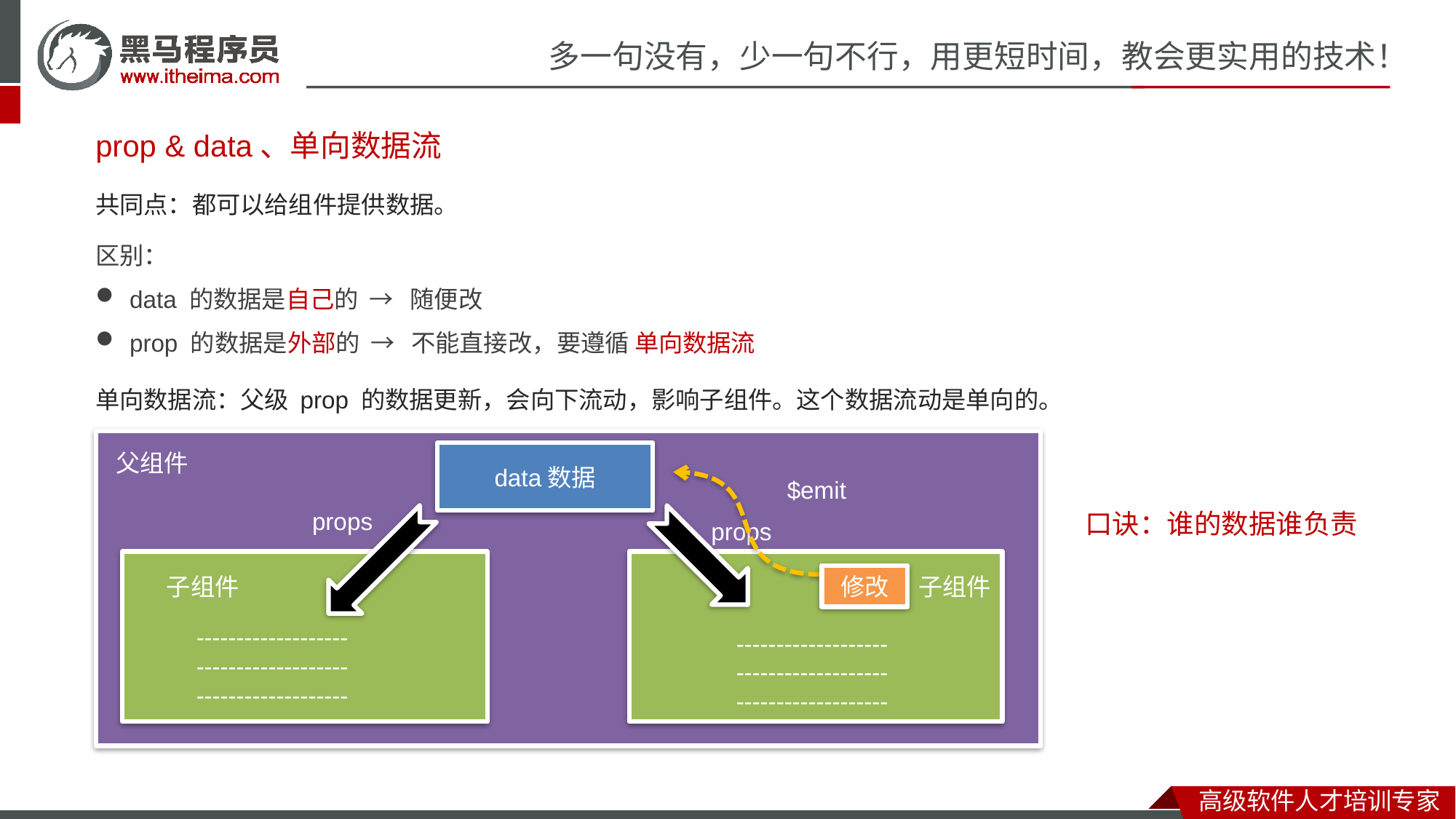

# prop & data、单向数据流
共同点：都可以给组件提供数据。
区别：
data 的数据是自己的  →   随便改
prop 的数据是外部的  →   不能直接改，要遵循 单向数据流
单向数据流：父级 prop 的数据更新，会向下流动，影响子组件。这个数据流动是单向的。

父组件
data数据
$emit
props
口诀：谁的数据谁负责
props

修改
子组件
子组件
-------------------
-------------------
-------------------
-------------------
-------------------
-------------------